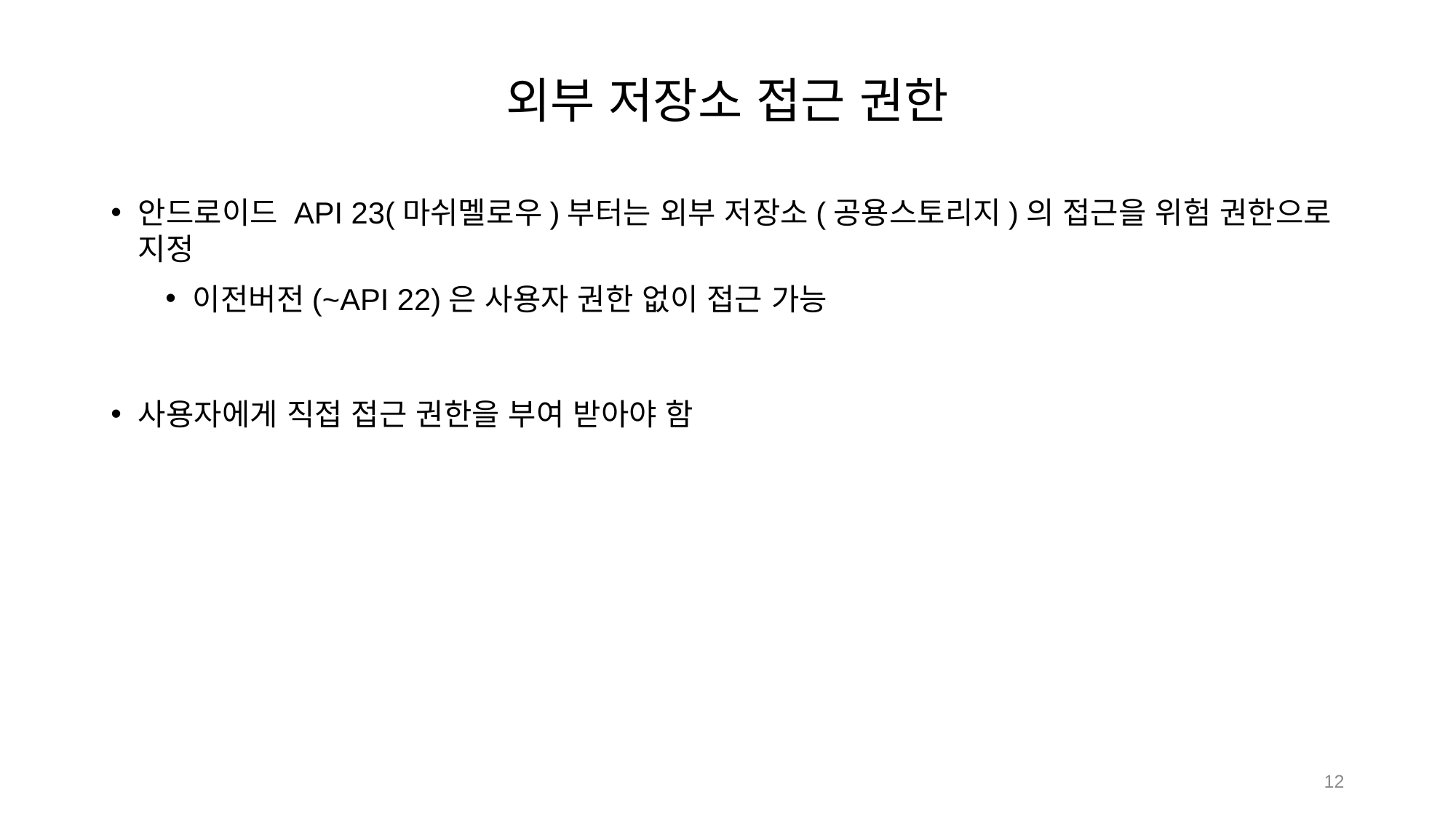

# 외부 저장소 접근 권한
안드로이드 API 23(마쉬멜로우)부터는 외부 저장소(공용스토리지)의 접근을 위험 권한으로 지정
이전버전(~API 22)은 사용자 권한 없이 접근 가능

사용자에게 직접 접근 권한을 부여 받아야 함
12